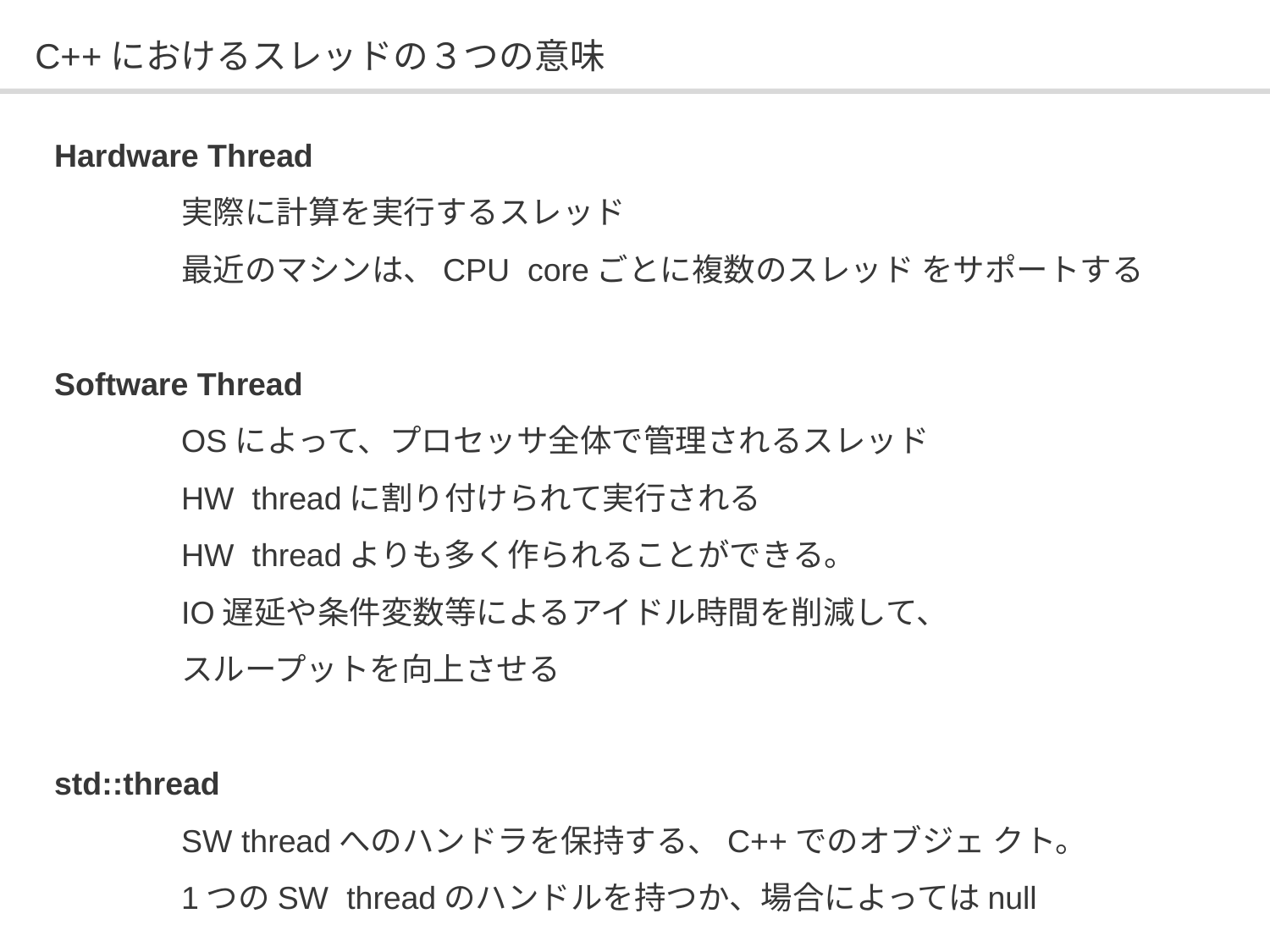

# C++におけるスレッドの３つの意味
Hardware Thread
	実際に計算を実行するスレッド
	最近のマシンは、CPU  coreごとに複数のスレッド をサポートする

Software Thread
	OSによって、プロセッサ全体で管理されるスレッド
	HW  threadに割り付けられて実行される
	HW  threadよりも多く作られることができる。
	IO遅延や条件変数等によるアイドル時間を削減して、
	スループットを向上させる

std::thread
	SW threadへのハンドラを保持する、C++でのオブジェ クト。
	1つのSW  threadのハンドルを持つか、場合によってはnull